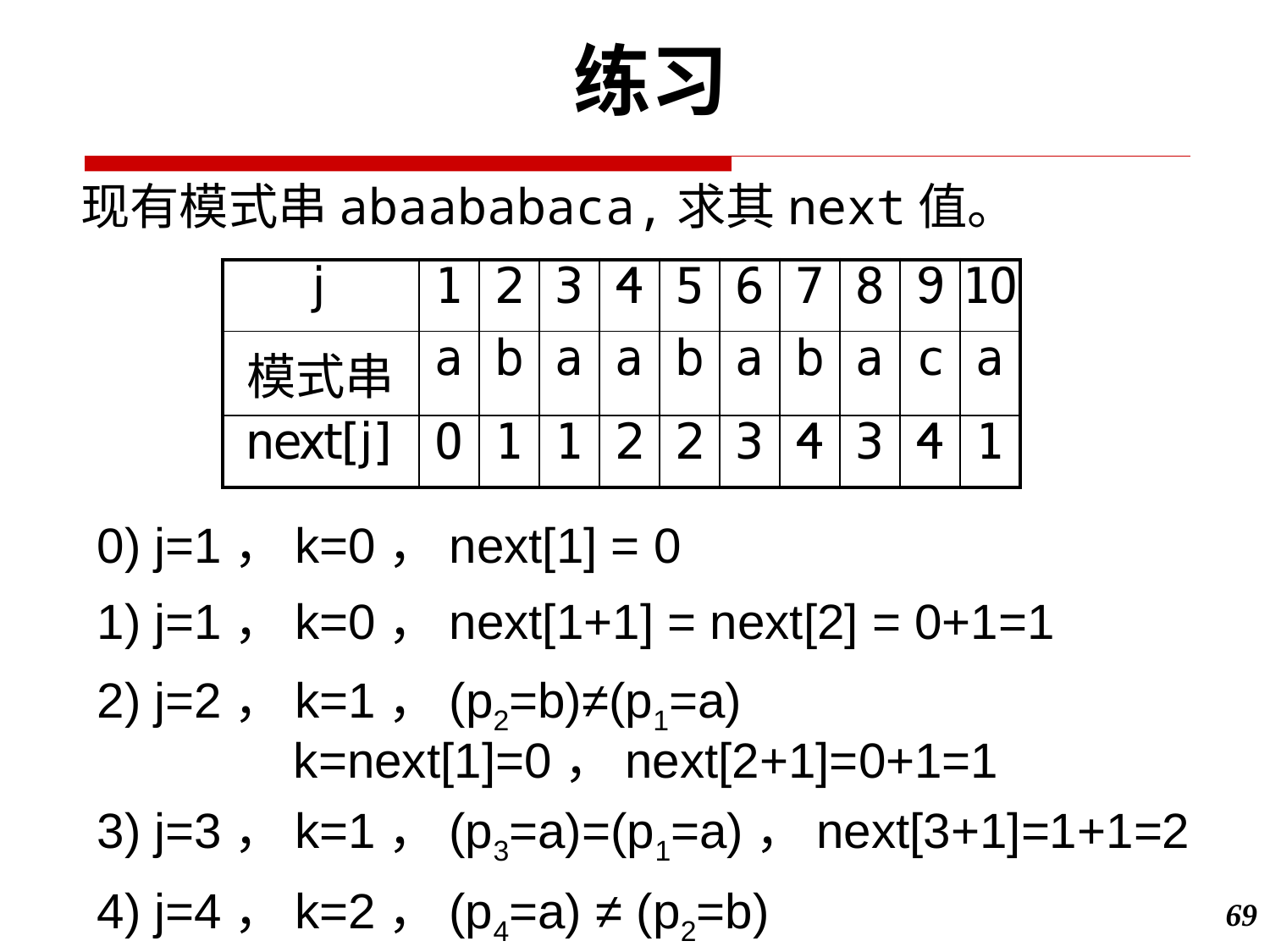

练习
 现有模式串abaababaca,求其next值。
| j | 1 | 2 | 3 | 4 | 5 | 6 | 7 | 8 | 9 | 10 |
| --- | --- | --- | --- | --- | --- | --- | --- | --- | --- | --- |
| 模式串 | a | b | a | a | b | a | b | a | c | a |
| next[j] | 0 | 1 | 1 | 2 | 2 | 3 | 4 | 3 | 4 | 1 |
0) j=1，k=0，next[1] = 0
1) j=1，k=0，next[1+1] = next[2] = 0+1=1
2) j=2，k=1，(p2=b)≠(p1=a)
                k=next[1]=0，next[2+1]=0+1=1
3) j=3，k=1，(p3=a)=(p1=a)，next[3+1]=1+1=2
4) j=4，k=2，(p4=a) ≠ (p2=b)
69